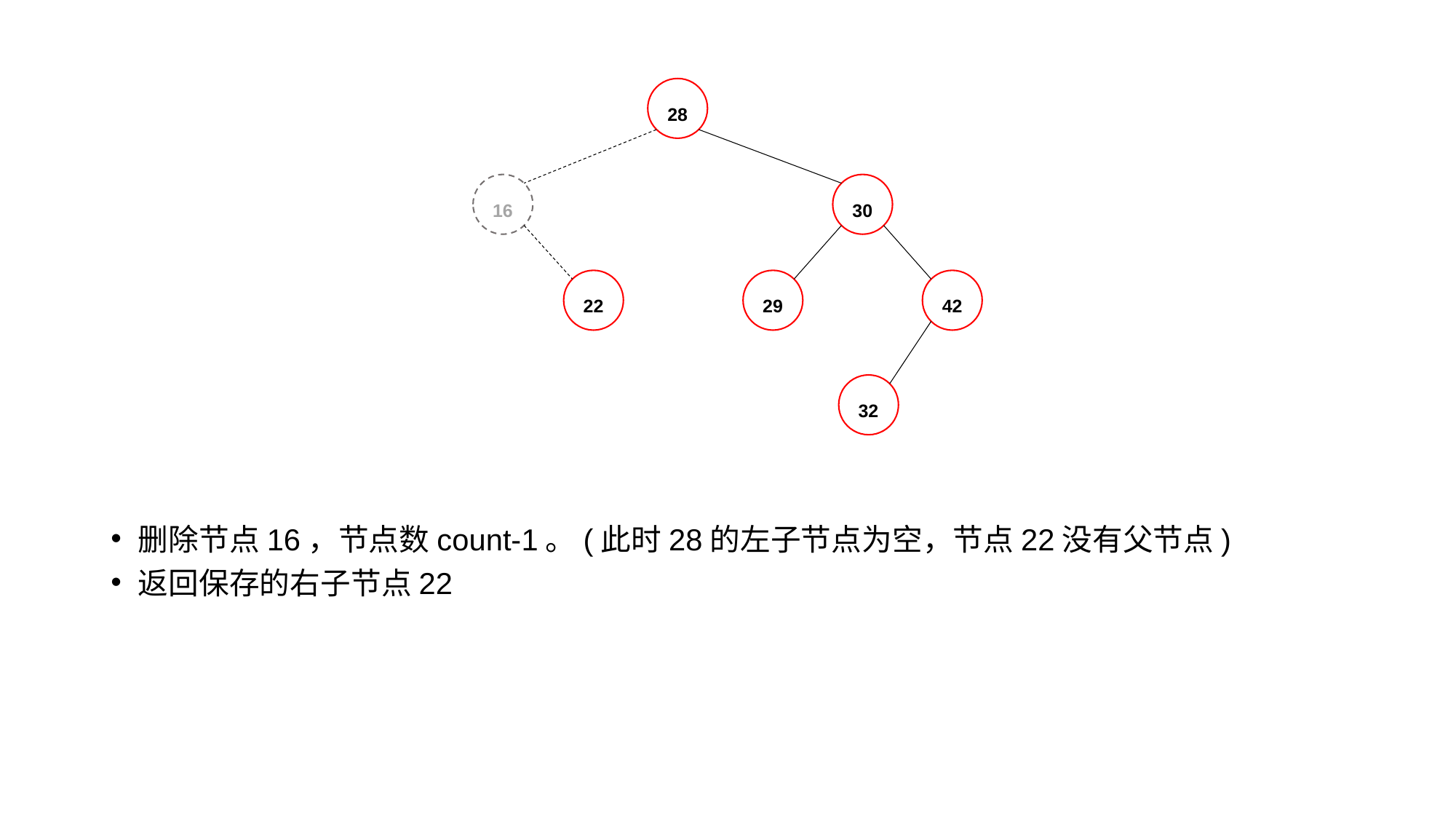

28
16
30
22
29
42
32

删除节点16，节点数count-1。(此时28的左子节点为空，节点22没有父节点)
返回保存的右子节点22